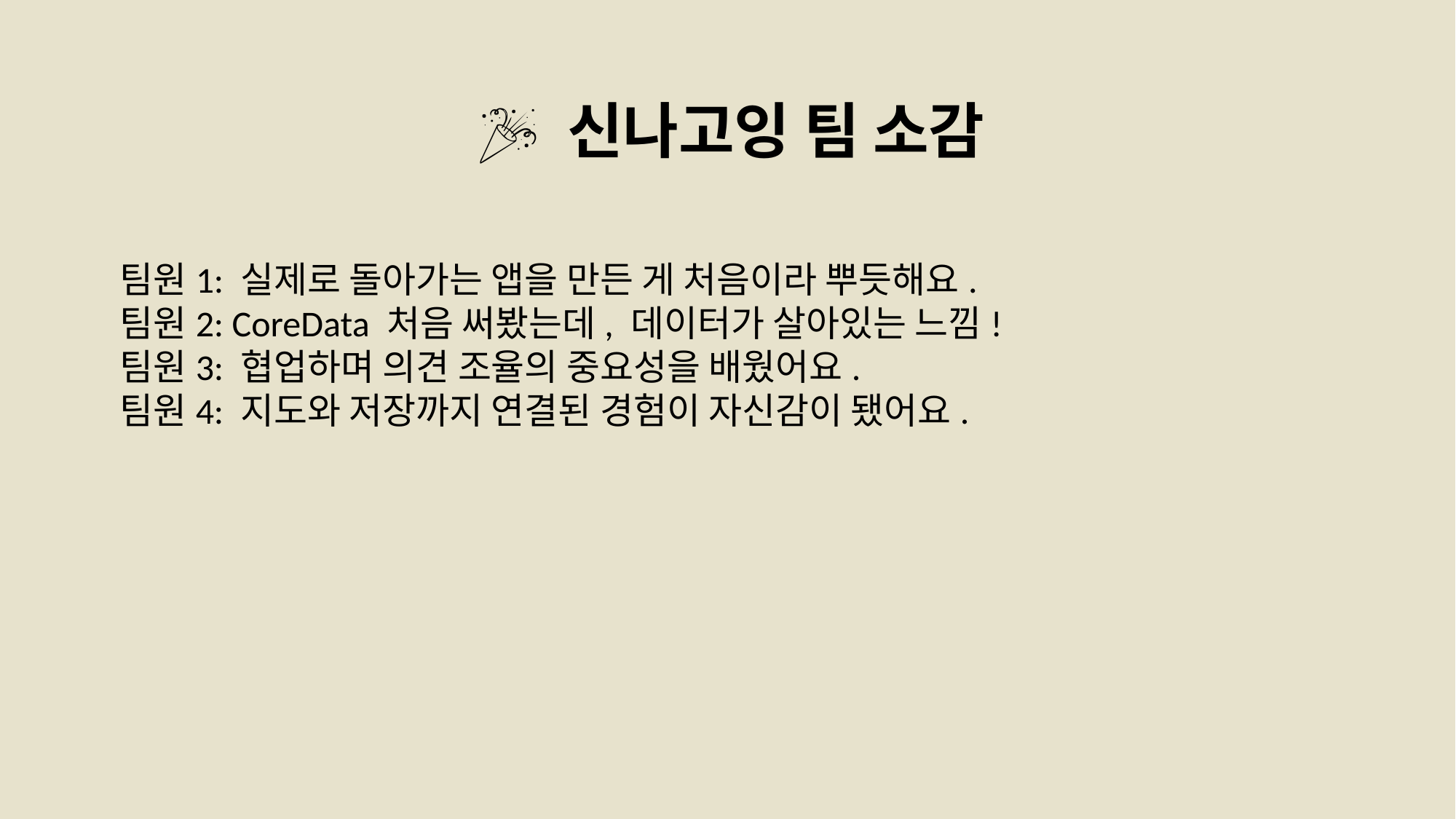

🎉 신나고잉 팀 소감

팀원1: 실제로 돌아가는 앱을 만든 게 처음이라 뿌듯해요.
팀원2: CoreData 처음 써봤는데, 데이터가 살아있는 느낌!
팀원3: 협업하며 의견 조율의 중요성을 배웠어요.
팀원4: 지도와 저장까지 연결된 경험이 자신감이 됐어요.